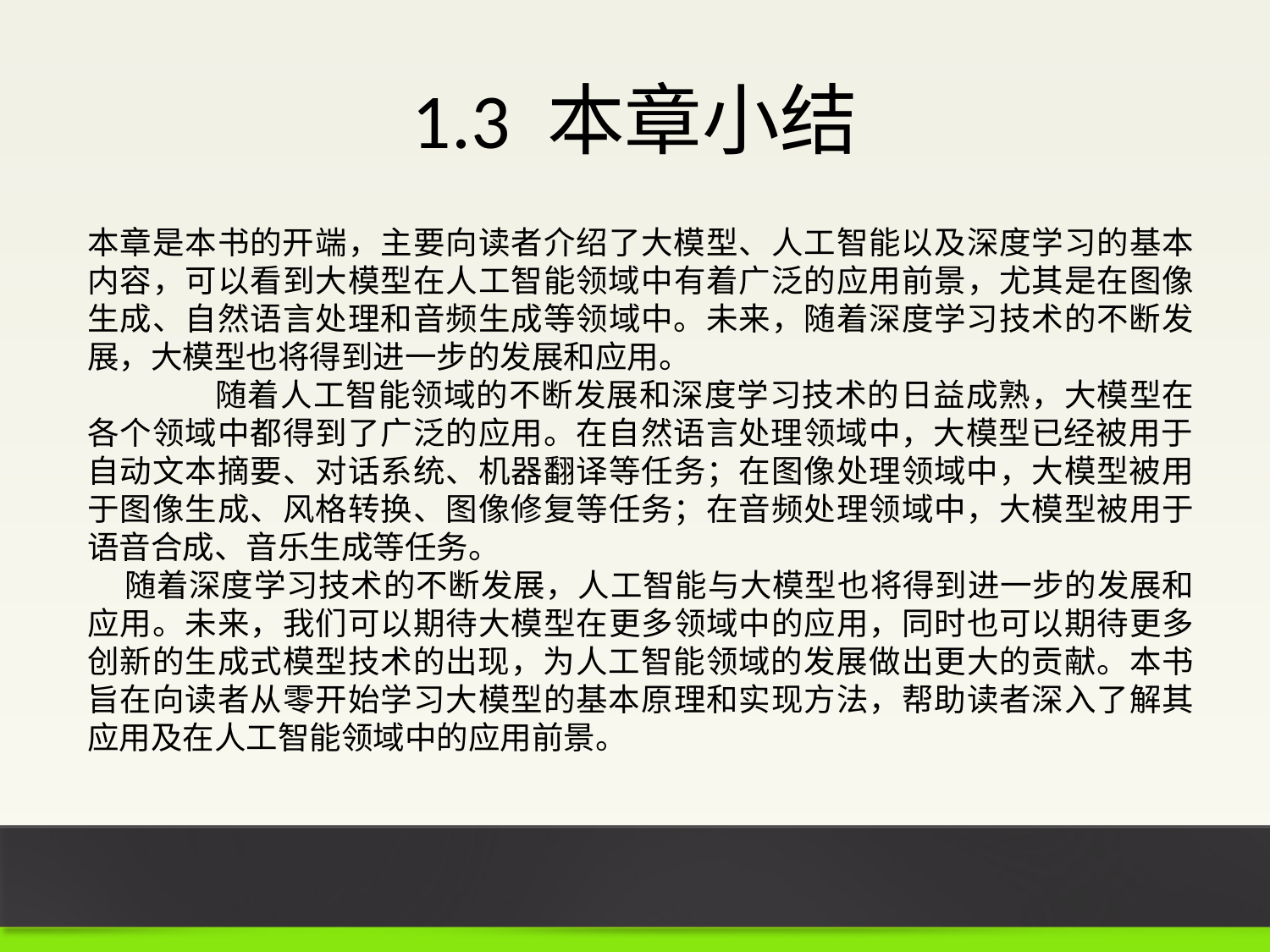

# 1.3 本章小结
本章是本书的开端，主要向读者介绍了大模型、人工智能以及深度学习的基本内容，可以看到大模型在人工智能领域中有着广泛的应用前景，尤其是在图像生成、自然语言处理和音频生成等领域中。未来，随着深度学习技术的不断发展，大模型也将得到进一步的发展和应用。
	随着人工智能领域的不断发展和深度学习技术的日益成熟，大模型在各个领域中都得到了广泛的应用。在自然语言处理领域中，大模型已经被用于自动文本摘要、对话系统、机器翻译等任务；在图像处理领域中，大模型被用于图像生成、风格转换、图像修复等任务；在音频处理领域中，大模型被用于语音合成、音乐生成等任务。
随着深度学习技术的不断发展，人工智能与大模型也将得到进一步的发展和应用。未来，我们可以期待大模型在更多领域中的应用，同时也可以期待更多创新的生成式模型技术的出现，为人工智能领域的发展做出更大的贡献。本书旨在向读者从零开始学习大模型的基本原理和实现方法，帮助读者深入了解其应用及在人工智能领域中的应用前景。